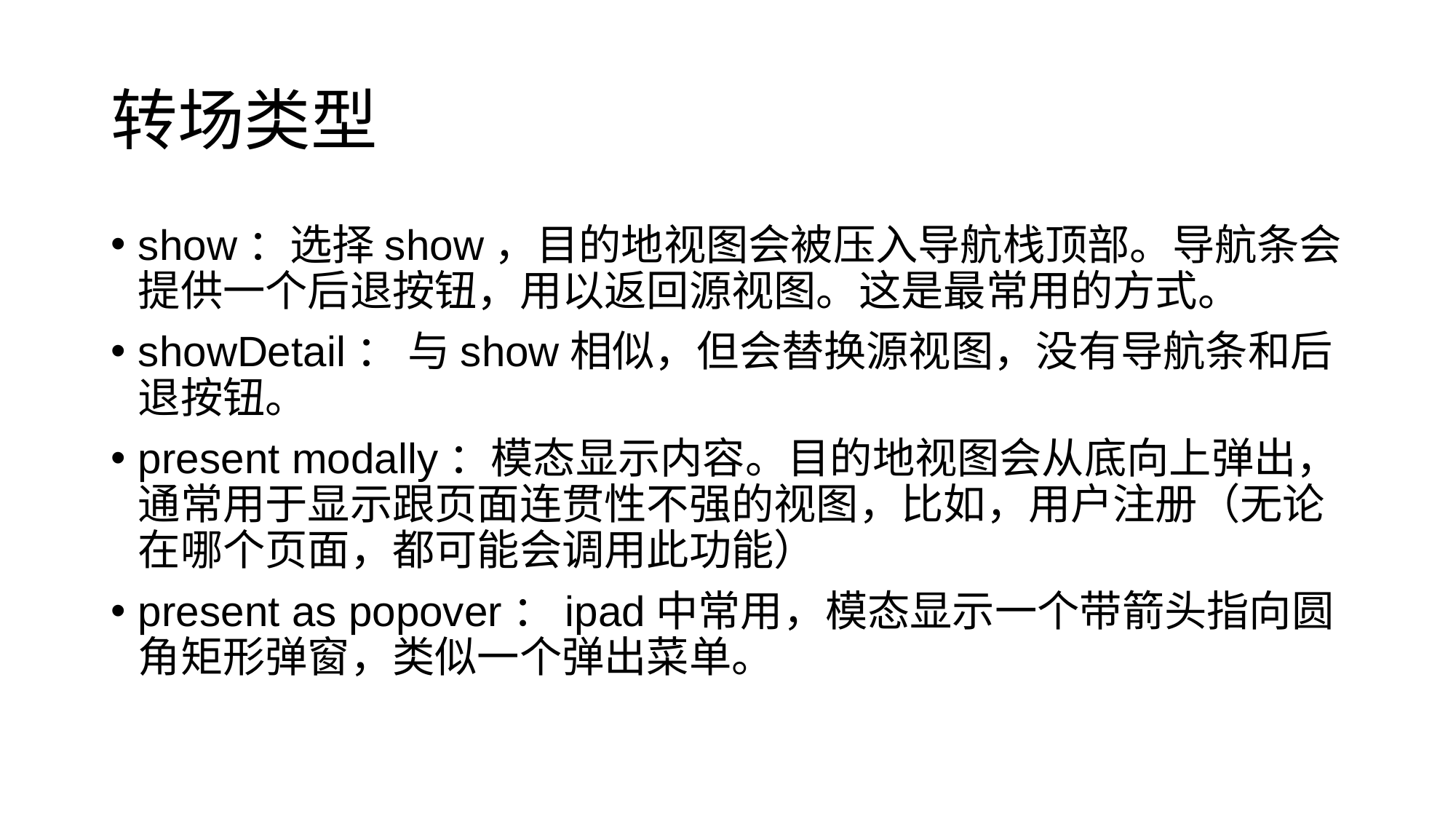

# 转场类型
show：选择show，目的地视图会被压入导航栈顶部。导航条会提供一个后退按钮，用以返回源视图。这是最常用的方式。
showDetail： 与show相似，但会替换源视图，没有导航条和后退按钮。
present modally：模态显示内容。目的地视图会从底向上弹出，通常用于显示跟页面连贯性不强的视图，比如，用户注册（无论在哪个页面，都可能会调用此功能）
present as popover：ipad中常用，模态显示一个带箭头指向圆角矩形弹窗，类似一个弹出菜单。